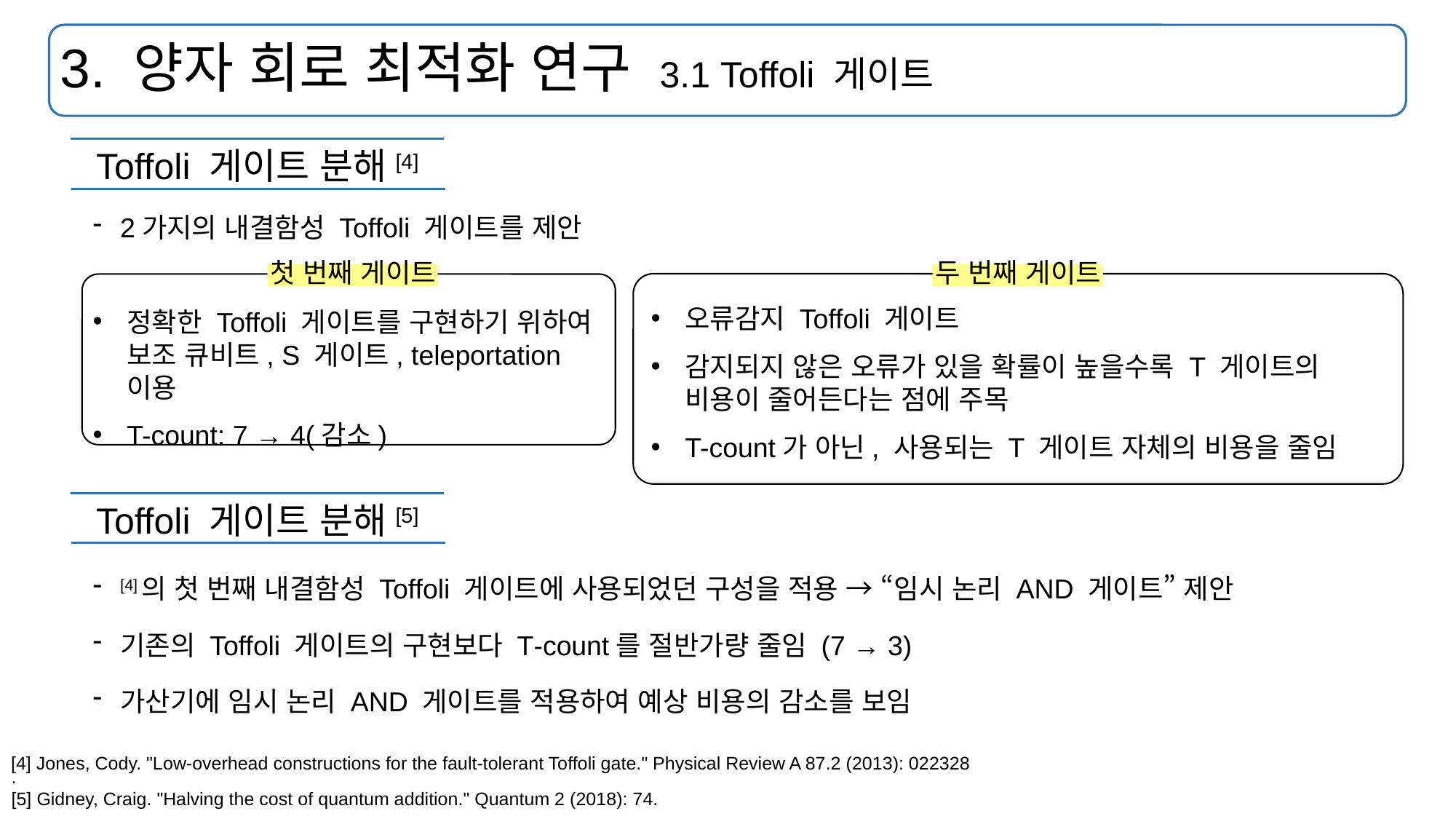

# 3. 양자 회로 최적화 연구 3.1 Toffoli 게이트
Toffoli 게이트 분해[4]
2가지의 내결함성 Toffoli 게이트를 제안
두 번째 게이트
첫 번째 게이트

오류감지 Toffoli 게이트
감지되지 않은 오류가 있을 확률이 높을수록 T 게이트의 비용이 줄어든다는 점에 주목
T-count가 아닌, 사용되는 T 게이트 자체의 비용을 줄임
정확한 Toffoli 게이트를 구현하기 위하여 보조 큐비트, S 게이트, teleportation 이용
T-count: 7 → 4(감소)
Toffoli 게이트 분해[5]
[4]의 첫 번째 내결함성 Toffoli 게이트에 사용되었던 구성을 적용 → “임시 논리 AND 게이트” 제안
기존의 Toffoli 게이트의 구현보다 T-count를 절반가량 줄임 (7 → 3)
가산기에 임시 논리 AND 게이트를 적용하여 예상 비용의 감소를 보임
[4] Jones, Cody. "Low-overhead constructions for the fault-tolerant Toffoli gate." Physical Review A 87.2 (2013): 022328
.
[5] Gidney, Craig. "Halving the cost of quantum addition." Quantum 2 (2018): 74.